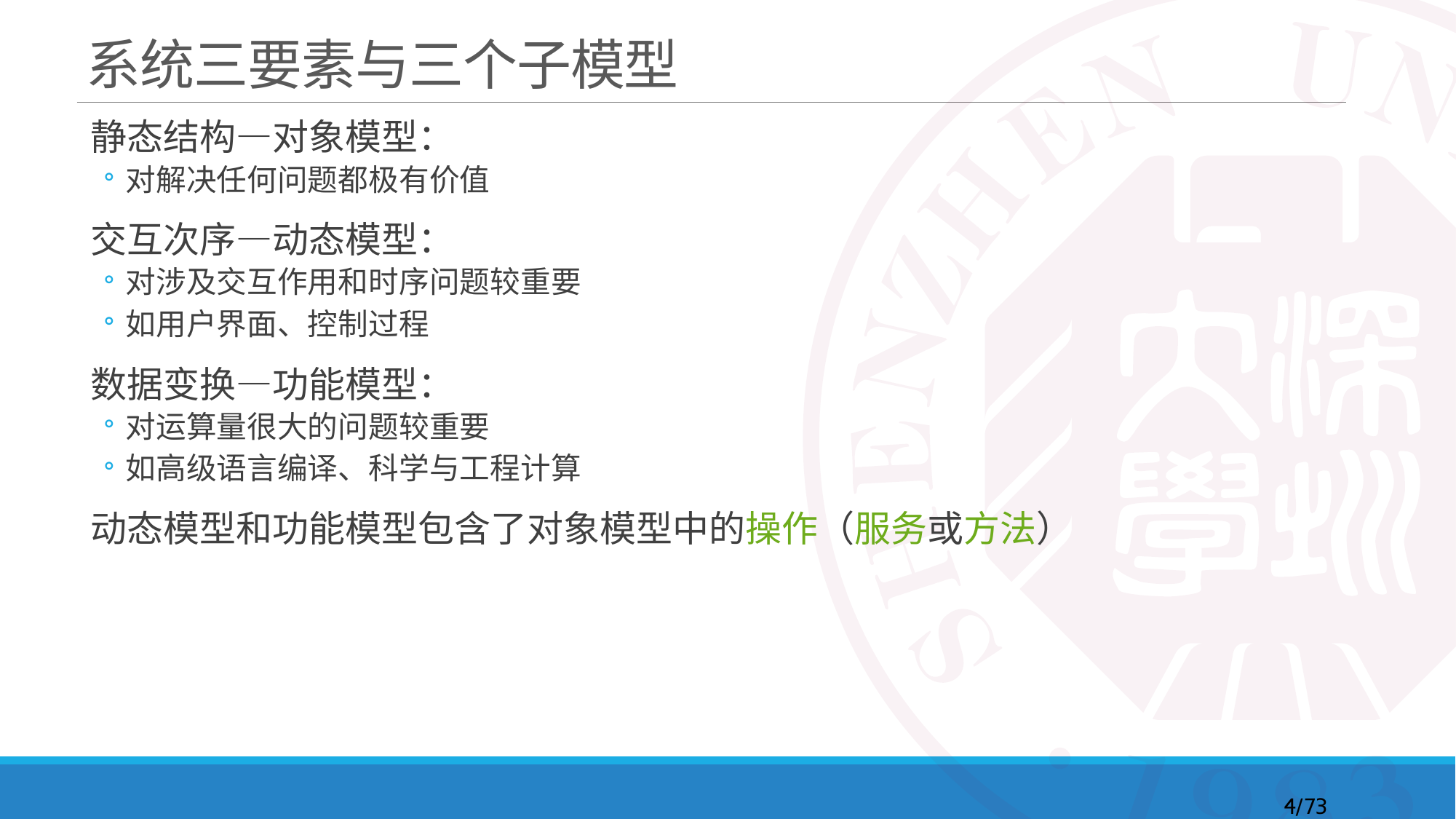

# 系统三要素与三个子模型
静态结构—对象模型：
对解决任何问题都极有价值
交互次序—动态模型：
对涉及交互作用和时序问题较重要
如用户界面、控制过程
数据变换—功能模型：
对运算量很大的问题较重要
如高级语言编译、科学与工程计算
动态模型和功能模型包含了对象模型中的操作（服务或方法）

4/73